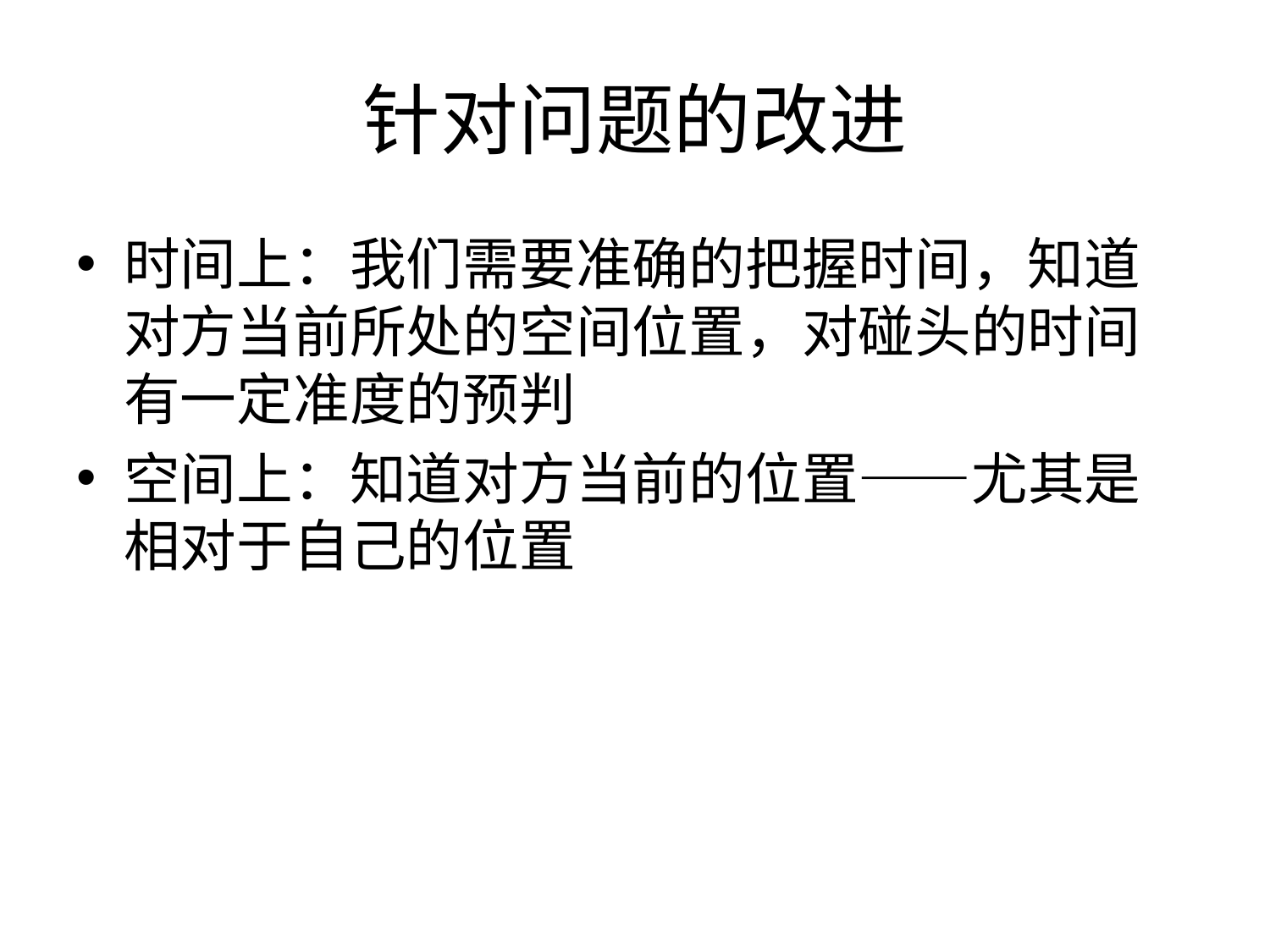

# 针对问题的改进
时间上：我们需要准确的把握时间，知道对方当前所处的空间位置，对碰头的时间有一定准度的预判
空间上：知道对方当前的位置——尤其是相对于自己的位置